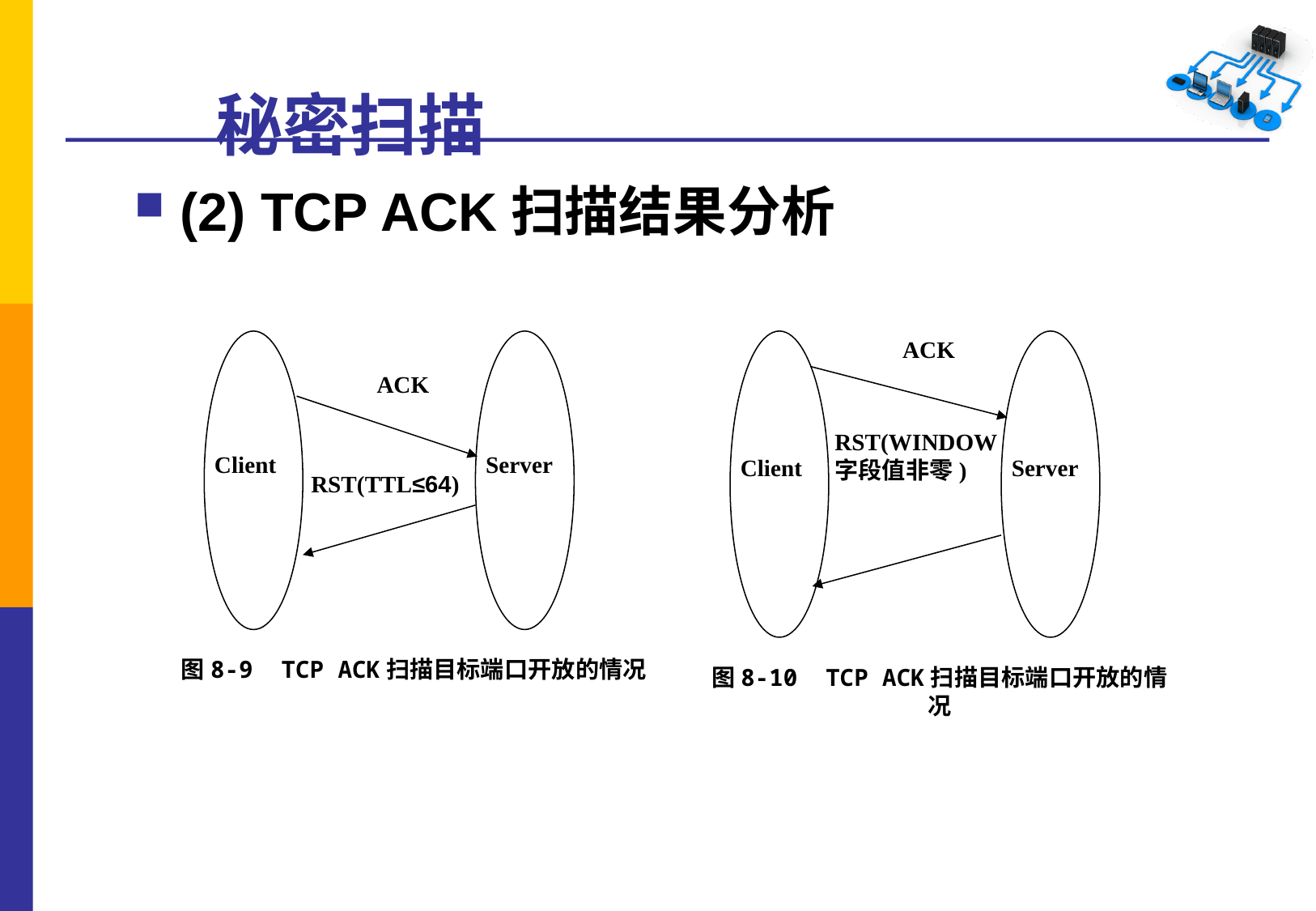

# 秘密扫描
(2) TCP ACK扫描结果分析

Client

Server
ACK

RST(TTL≤64)

图8-9  TCP ACK扫描目标端口开放的情况

Client

Server
ACK

RST(WINDOW字段值非零)

图8-10  TCP ACK扫描目标端口开放的情况